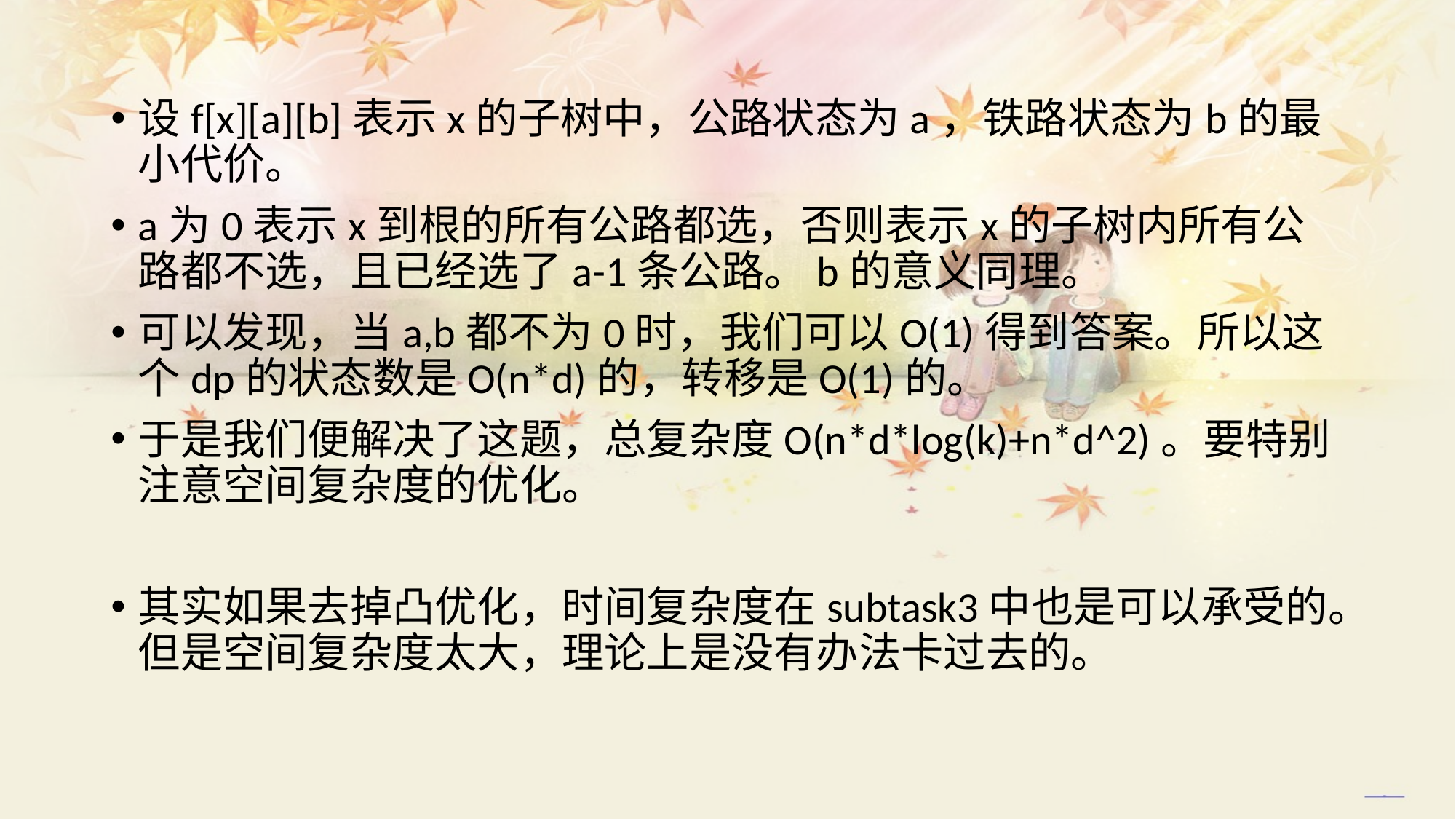

设f[x][a][b]表示x的子树中，公路状态为a，铁路状态为b的最小代价。
a为0表示x到根的所有公路都选，否则表示x的子树内所有公路都不选，且已经选了a-1条公路。b的意义同理。
可以发现，当a,b都不为0时，我们可以O(1)得到答案。所以这个dp的状态数是O(n*d)的，转移是O(1)的。
于是我们便解决了这题，总复杂度O(n*d*log(k)+n*d^2)。要特别注意空间复杂度的优化。

其实如果去掉凸优化，时间复杂度在subtask3中也是可以承受的。但是空间复杂度太大，理论上是没有办法卡过去的。